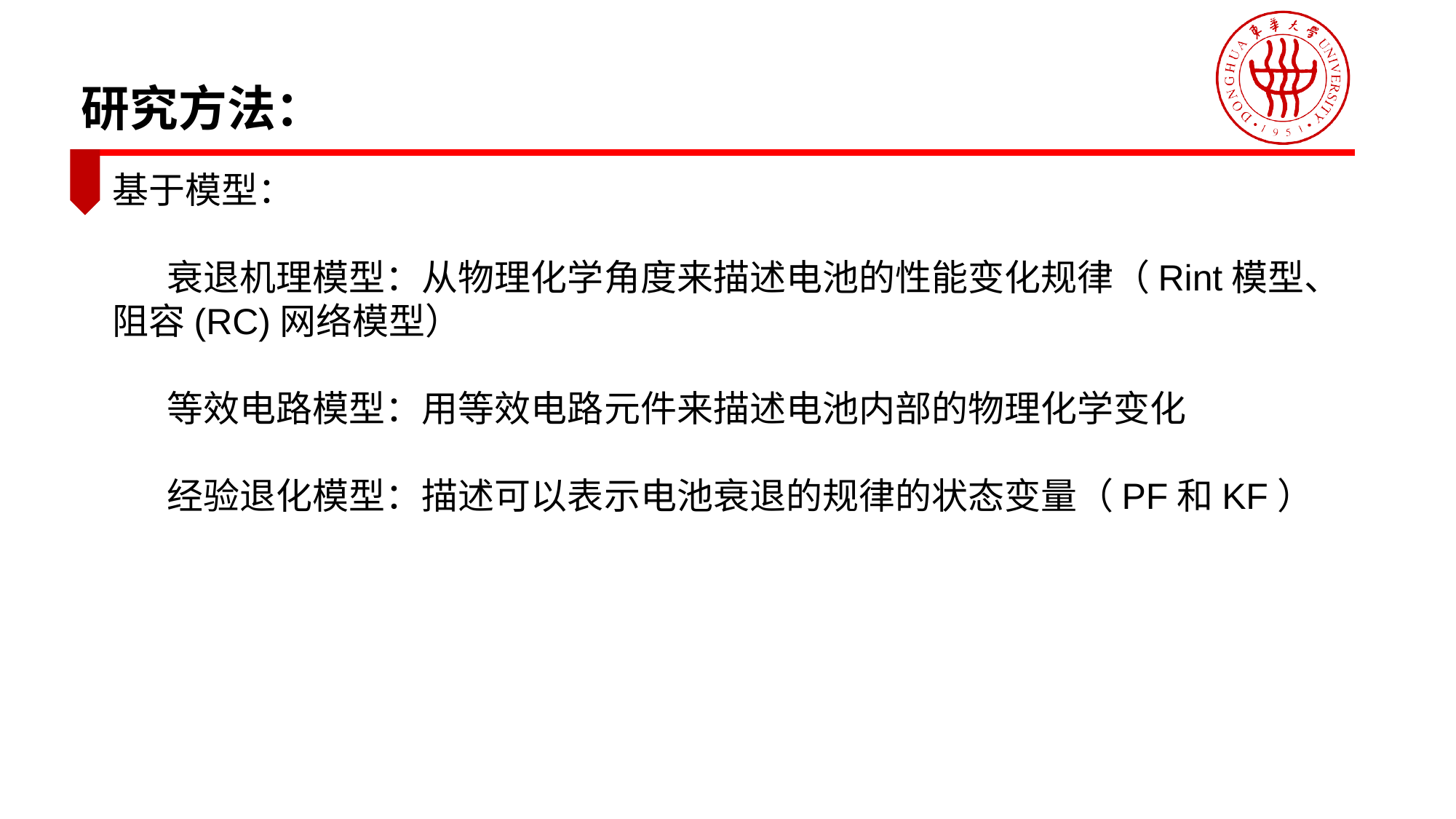

研究方法：
基于模型：

衰退机理模型：从物理化学角度来描述电池的性能变化规律（Rint模型、阻容(RC)网络模型）

等效电路模型：用等效电路元件来描述电池内部的物理化学变化

经验退化模型：描述可以表示电池衰退的规律的状态变量（PF和KF）